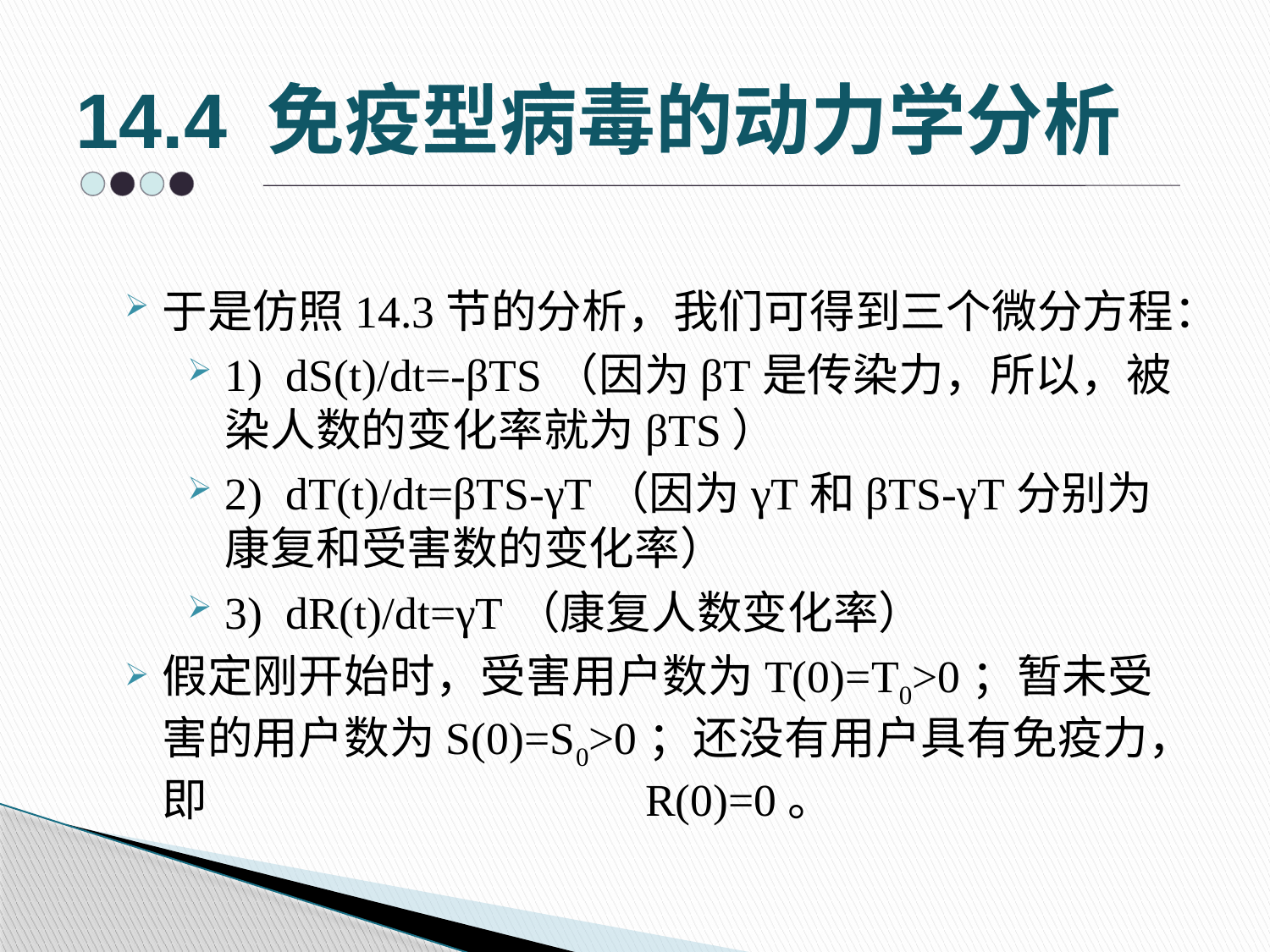

# 14.4 免疫型病毒的动力学分析

于是仿照14.3节的分析，我们可得到三个微分方程：
1)  dS(t)/dt=-βTS（因为βT是传染力，所以，被染人数的变化率就为βTS）
2)  dT(t)/dt=βTS-γT（因为γT和βTS-γT分别为康复和受害数的变化率）
3)  dR(t)/dt=γT（康复人数变化率）
假定刚开始时，受害用户数为T(0)=T0>0；暂未受害的用户数为S(0)=S0>0；还没有用户具有免疫力，即                                          R(0)=0。